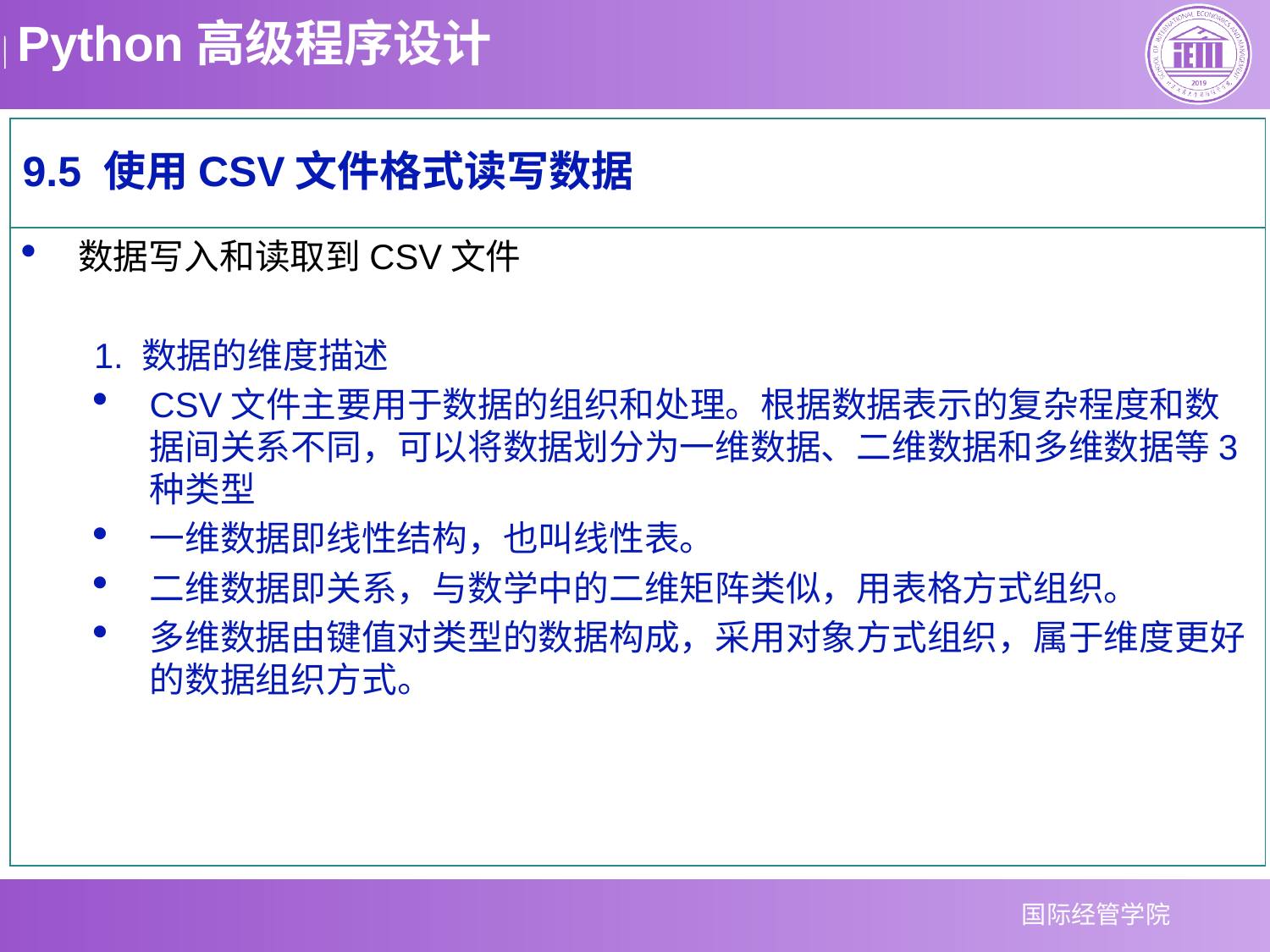

9.5 使用CSV文件格式读写数据
数据写入和读取到CSV文件

1. 数据的维度描述
CSV文件主要用于数据的组织和处理。根据数据表示的复杂程度和数据间关系不同，可以将数据划分为一维数据、二维数据和多维数据等3种类型
一维数据即线性结构，也叫线性表。
二维数据即关系，与数学中的二维矩阵类似，用表格方式组织。
多维数据由键值对类型的数据构成，采用对象方式组织，属于维度更好的数据组织方式。